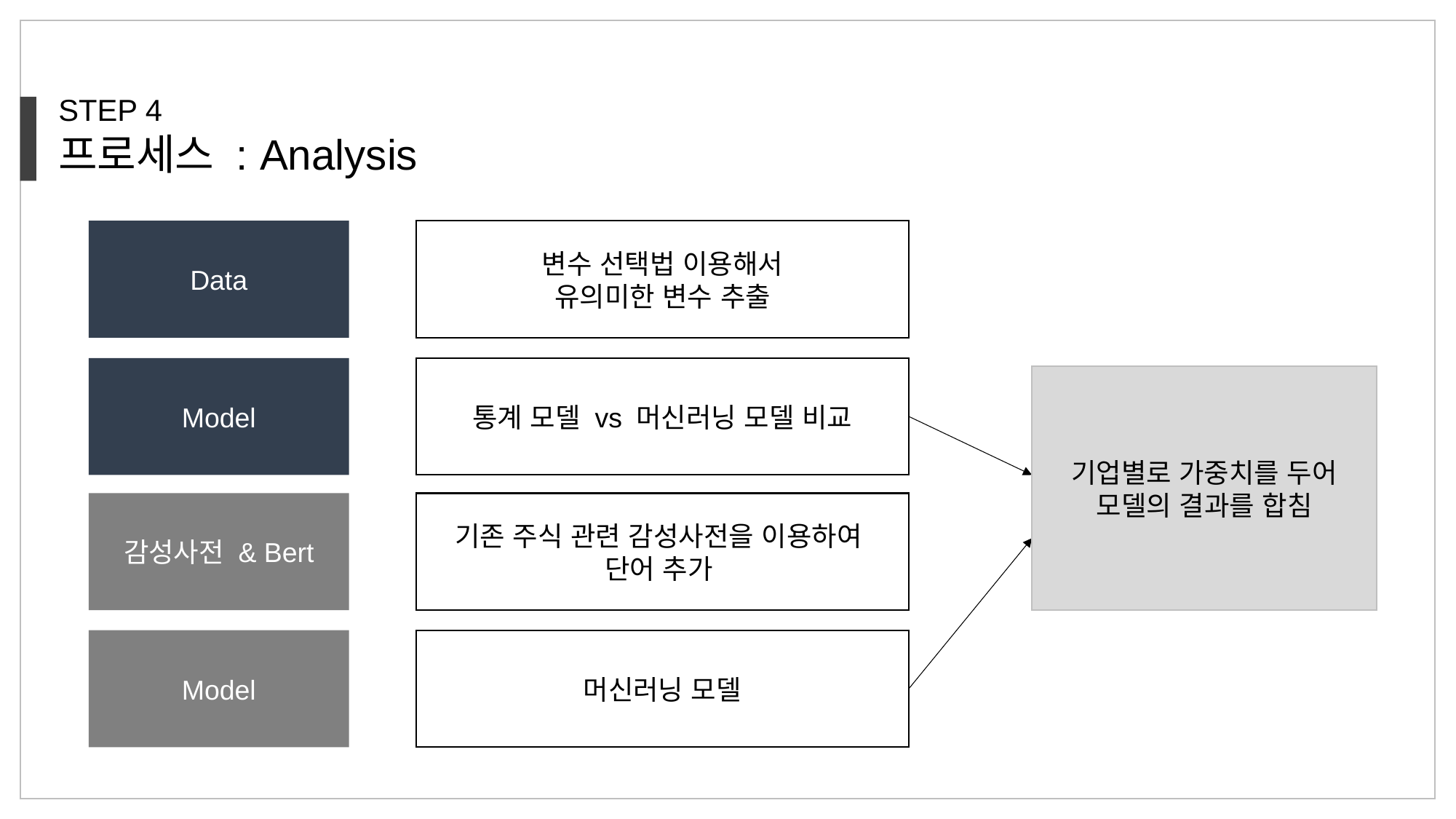

STEP 4
프로세스 : Analysis

Data
변수 선택법 이용해서
유의미한 변수 추출
Model
통계 모델 vs 머신러닝 모델 비교
기업별로 가중치를 두어
모델의 결과를 합침
감성사전 & Bert
기존 주식 관련 감성사전을 이용하여
단어 추가
Model
머신러닝 모델